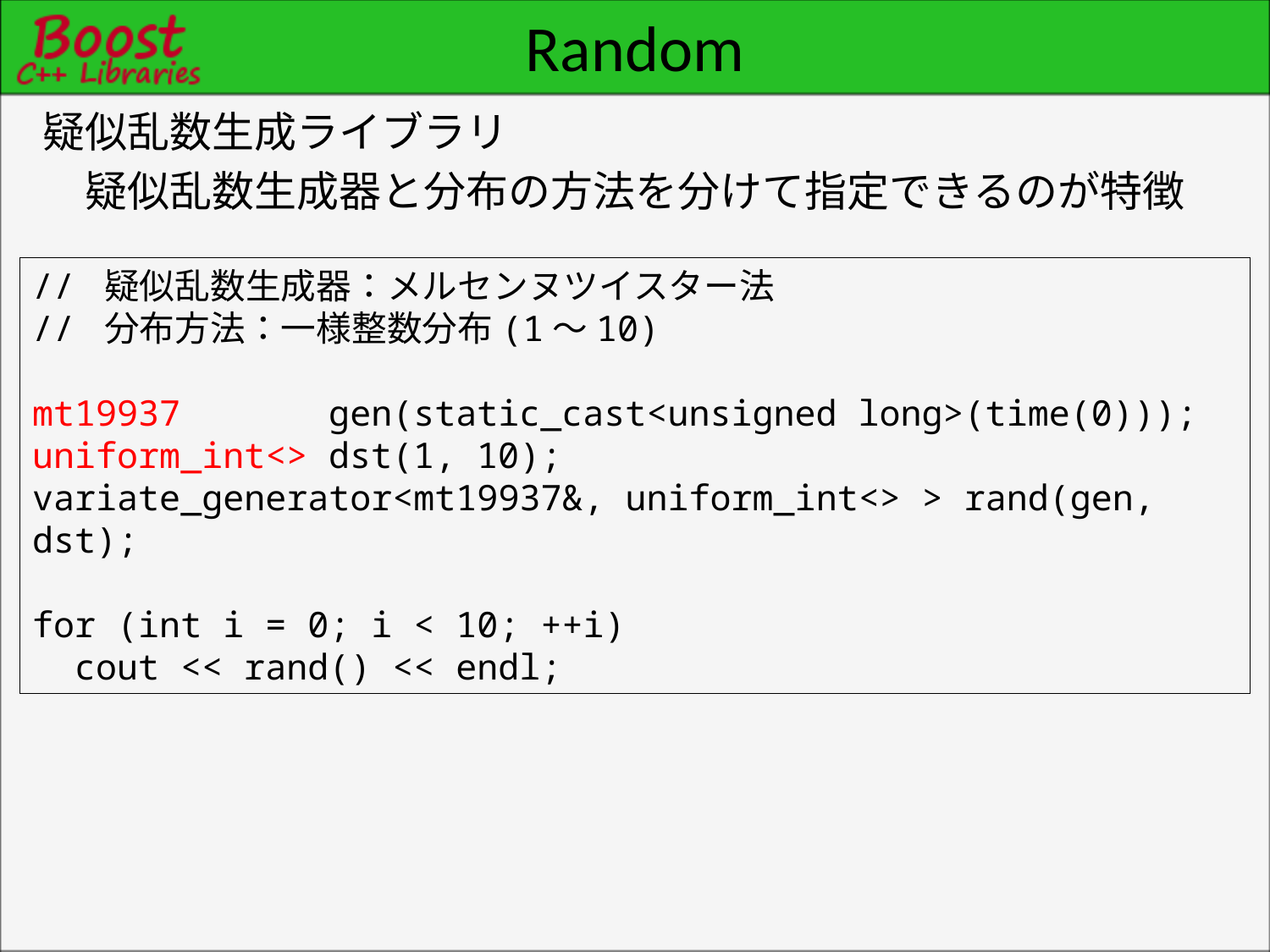

# Random
疑似乱数生成ライブラリ
　疑似乱数生成器と分布の方法を分けて指定できるのが特徴
// 疑似乱数生成器：メルセンヌツイスター法
// 分布方法：一様整数分布(1～10)

mt19937       gen(static_cast<unsigned long>(time(0)));
uniform_int<> dst(1, 10);
variate_generator<mt19937&, uniform_int<> > rand(gen, dst);

for (int i = 0; i < 10; ++i)
  cout << rand() << endl;